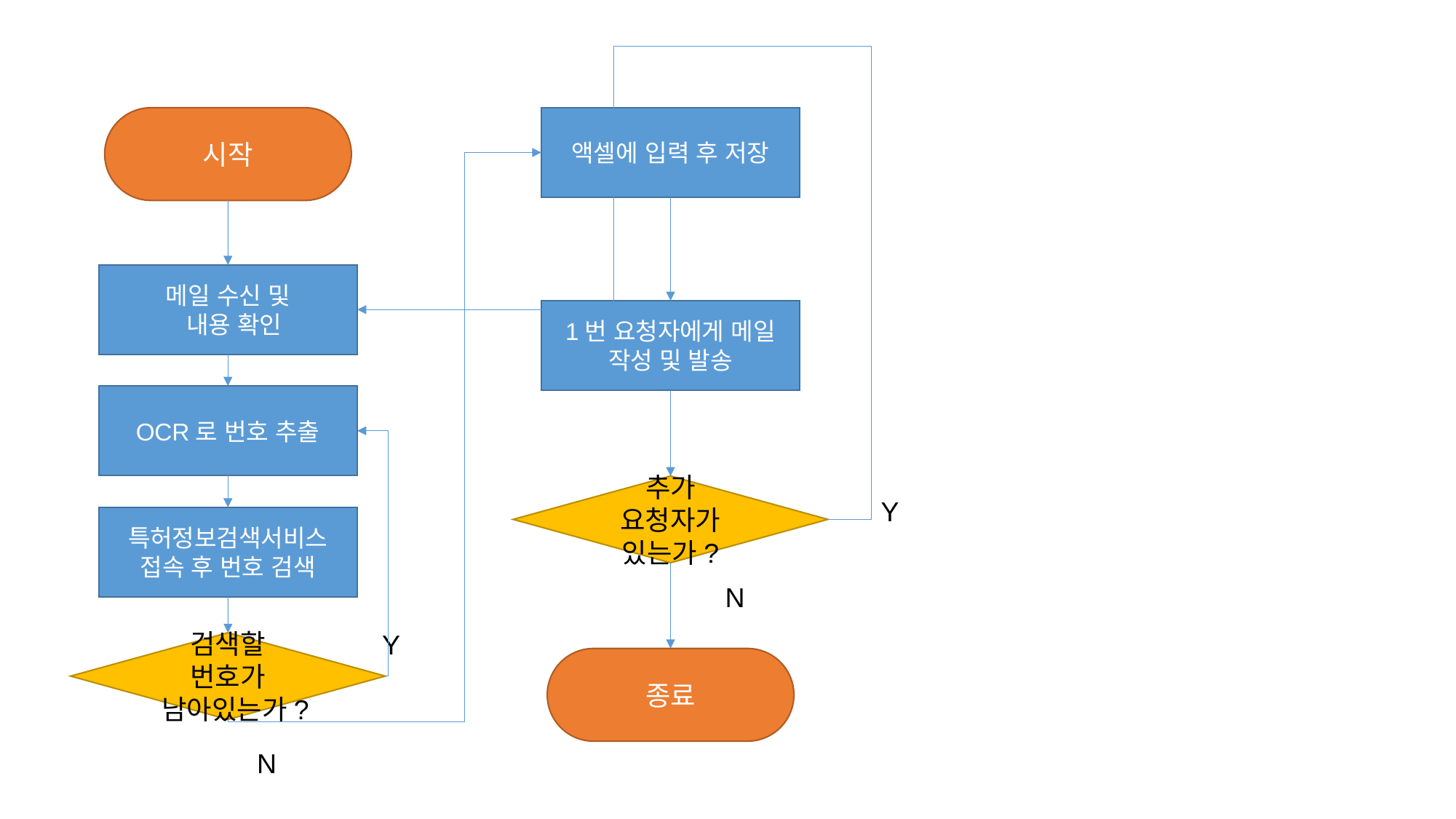

시작
액셀에 입력 후 저장
메일 수신 및
 내용 확인
1번 요청자에게 메일 작성 및 발송
OCR로 번호 추출
추가 요청자가 있는가?
Y
특허정보검색서비스 접속 후 번호 검색
N
Y
검색할 번호가 남아있는가?
종료
N